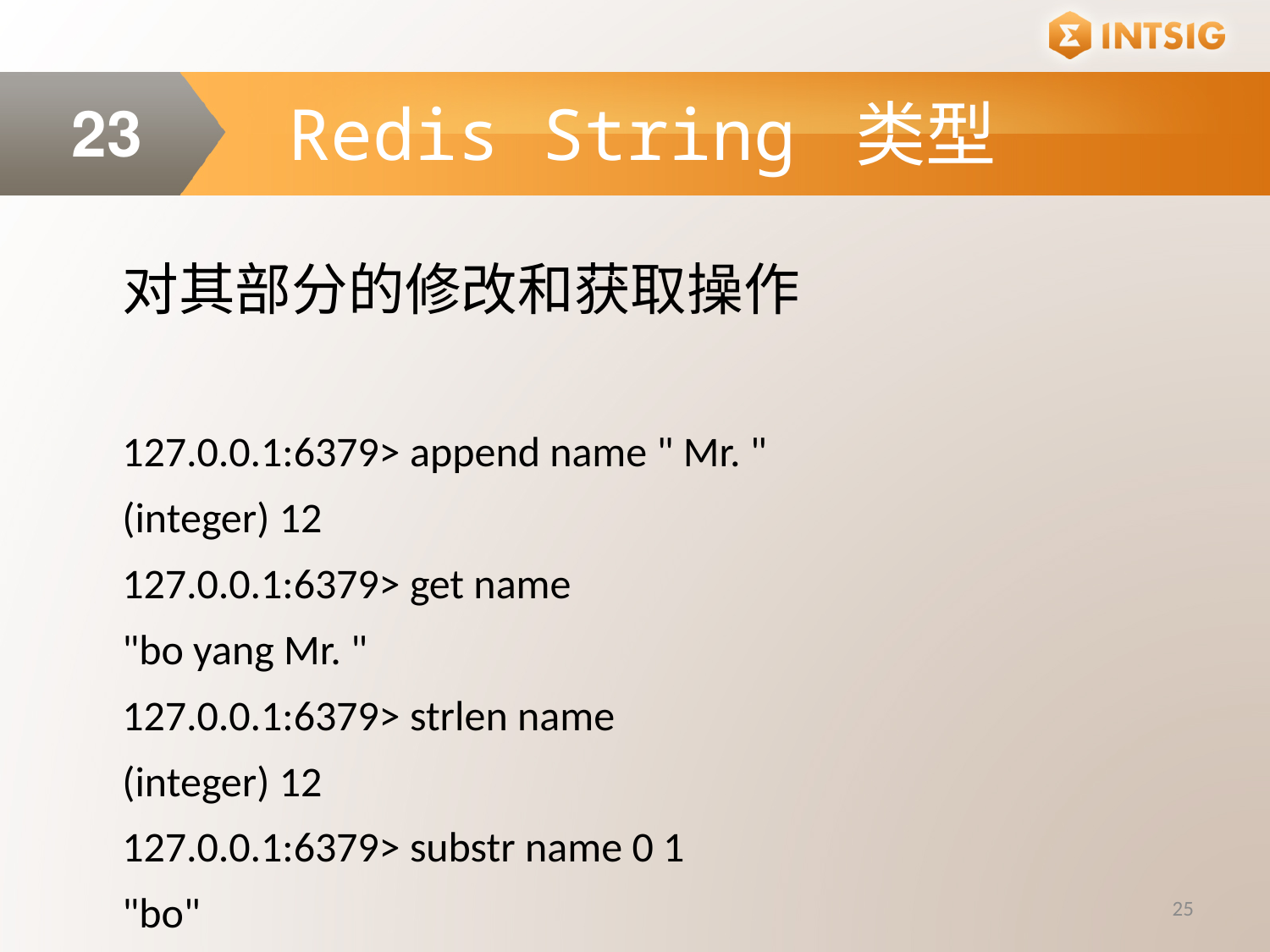

Redis String 类型
23
对其部分的修改和获取操作

127.0.0.1:6379> append name " Mr. "
(integer) 12
127.0.0.1:6379> get name
"bo yang Mr. "
127.0.0.1:6379> strlen name
(integer) 12
127.0.0.1:6379> substr name 0 1
"bo"
25